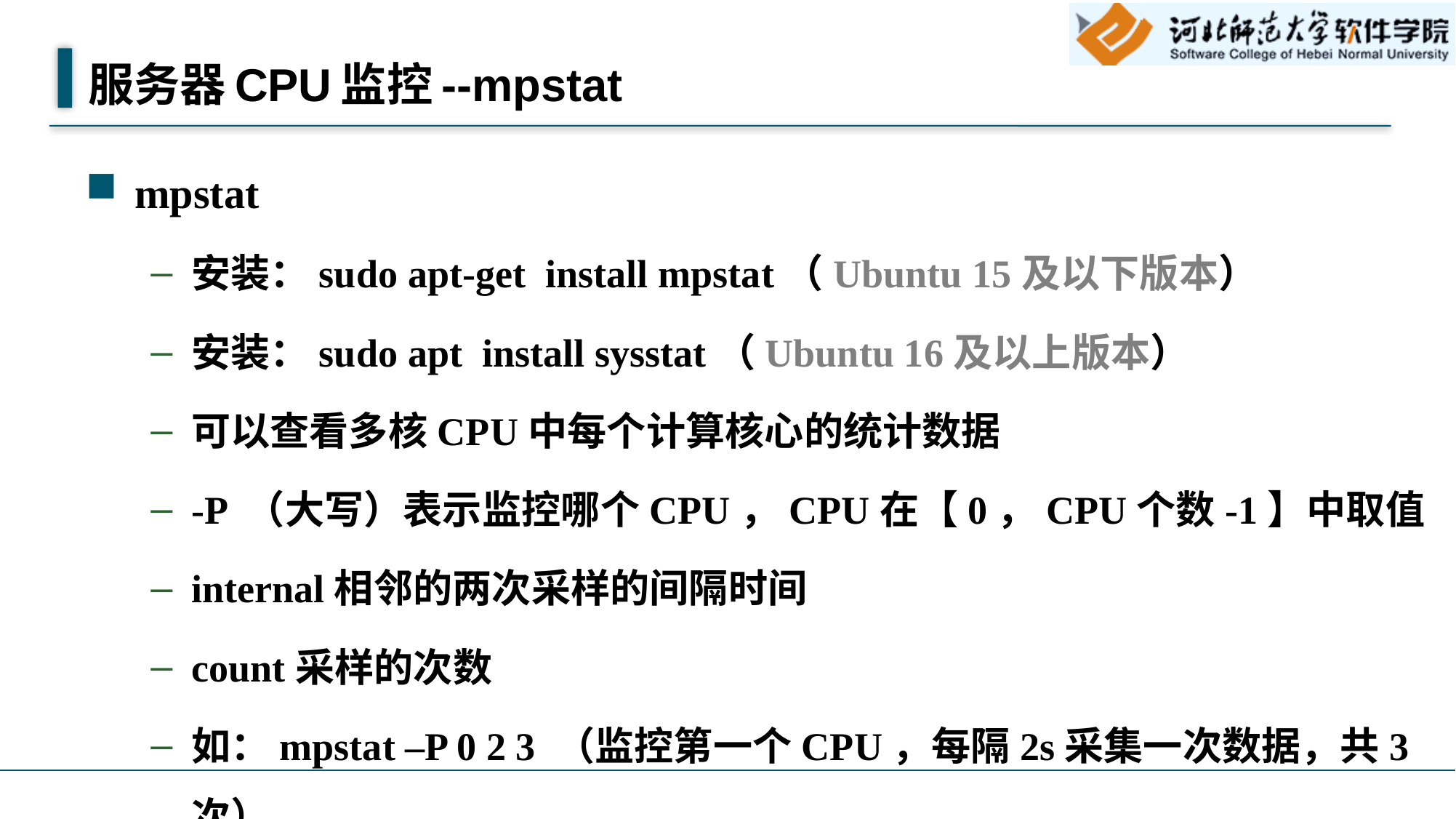

# 服务器CPU监控--mpstat
mpstat
安装：sudo apt-get  install mpstat（Ubuntu 15及以下版本）
安装：sudo apt  install sysstat（Ubuntu 16及以上版本）
可以查看多核CPU中每个计算核心的统计数据
-P （大写）表示监控哪个CPU，CPU在【0，CPU个数-1】中取值
internal相邻的两次采样的间隔时间
count采样的次数
如：mpstat –P 0 2 3 （监控第一个CPU，每隔2s采集一次数据，共3次）